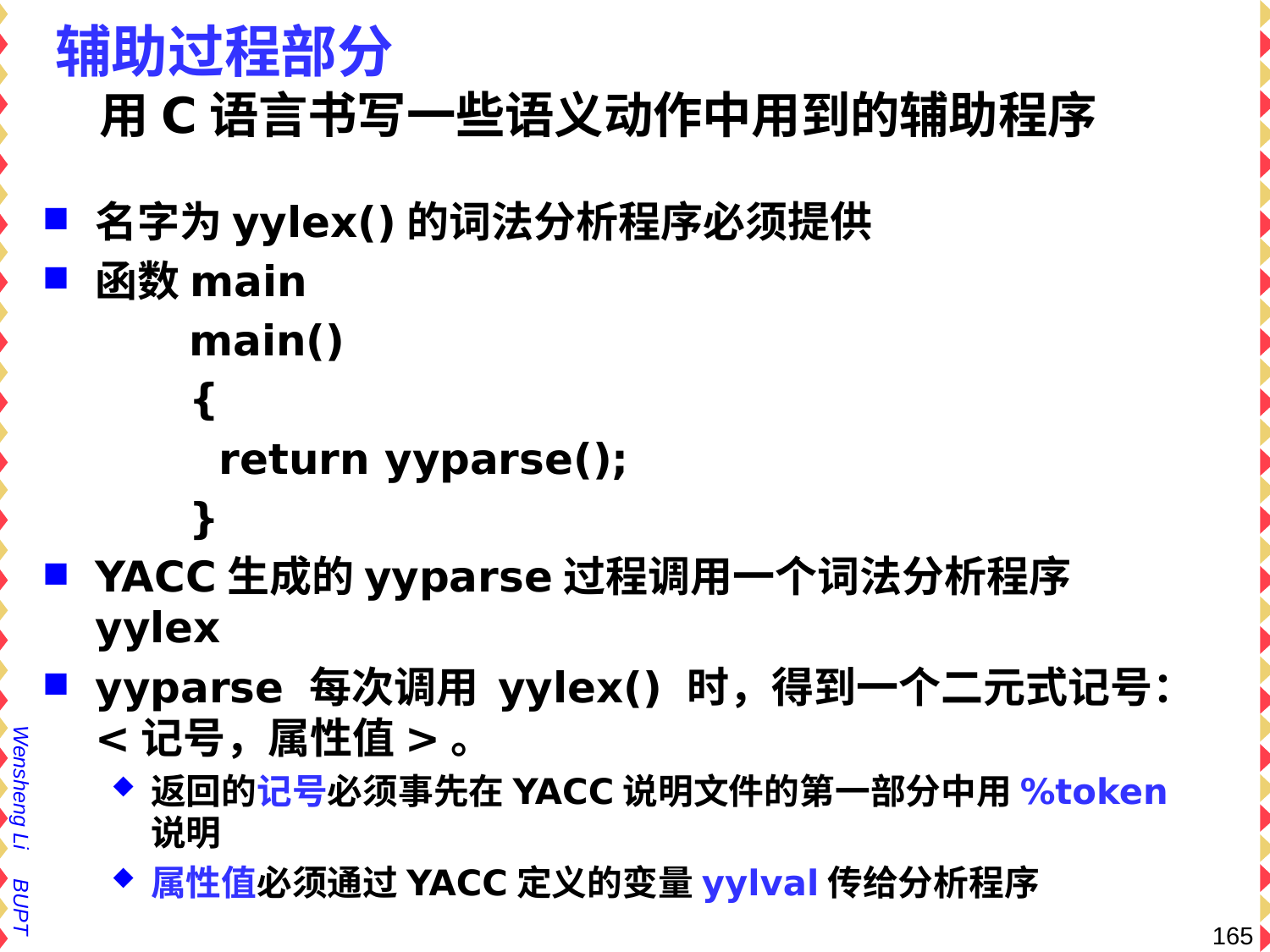

# 辅助过程部分 用C语言书写一些语义动作中用到的辅助程序
名字为yylex()的词法分析程序必须提供
函数main
 main()
 {
   return yyparse();
 }
YACC生成的yyparse过程调用一个词法分析程序yylex
yyparse 每次调用 yylex() 时，得到一个二元式记号：  <记号，属性值>。
返回的记号必须事先在YACC说明文件的第一部分中用%token说明
属性值必须通过YACC定义的变量yylval传给分析程序
165